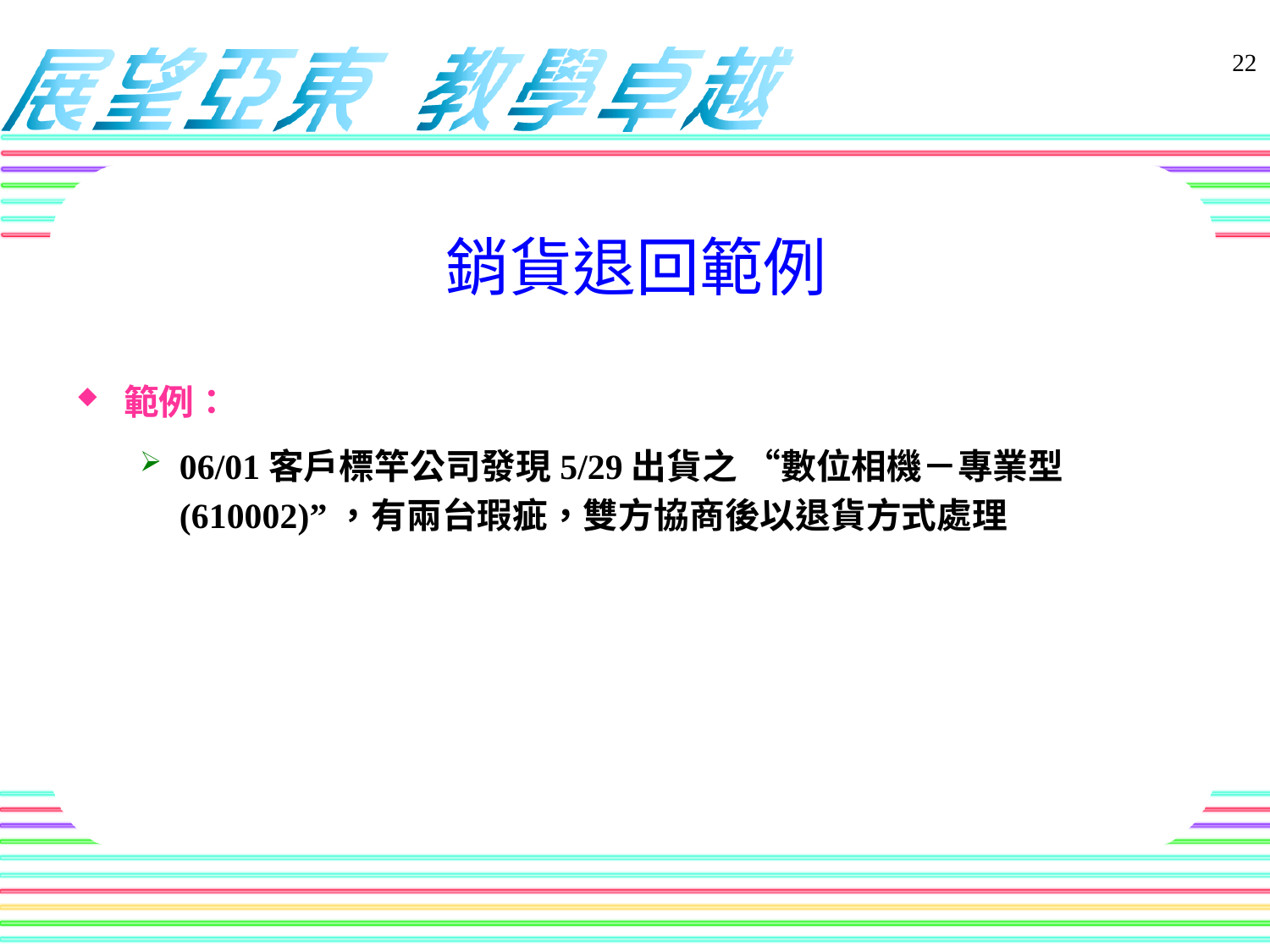

22
銷貨退回範例

範例：
06/01客戶標竿公司發現5/29出貨之 “數位相機－專業型(610002)”，有兩台瑕疵，雙方協商後以退貨方式處理